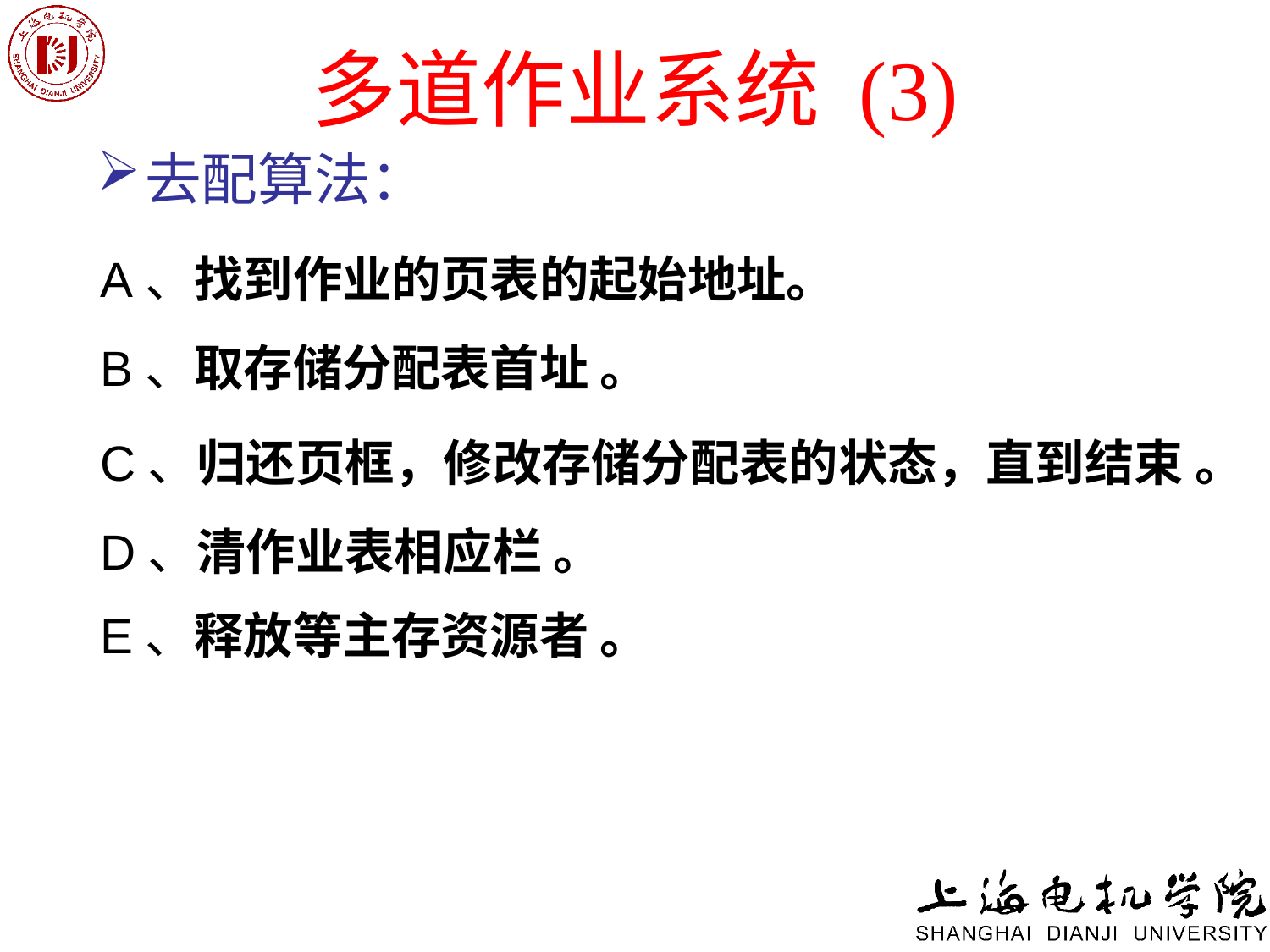

# 多道作业系统 (3)
去配算法：
A、找到作业的页表的起始地址。
B、取存储分配表首址 。
C、归还页框，修改存储分配表的状态，直到结束 。
D、清作业表相应栏 。
E、释放等主存资源者 。